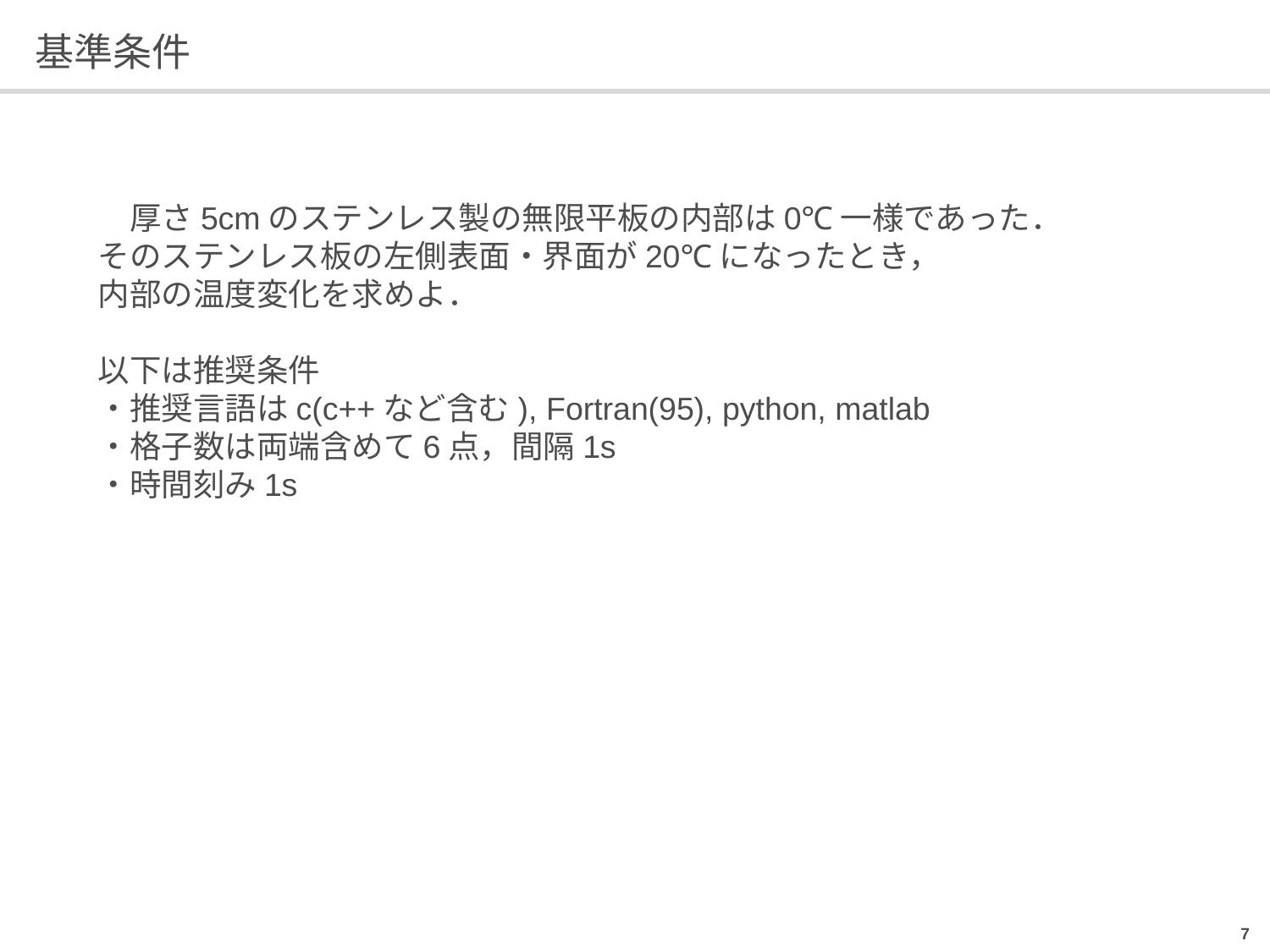

# 基準条件
　厚さ5cmのステンレス製の無限平板の内部は0℃一様であった．
そのステンレス板の左側表面・界面が20℃になったとき，
内部の温度変化を求めよ．

以下は推奨条件
・推奨言語はc(c++など含む), Fortran(95), python, matlab
・格子数は両端含めて6点，間隔1s
・時間刻み1s
7